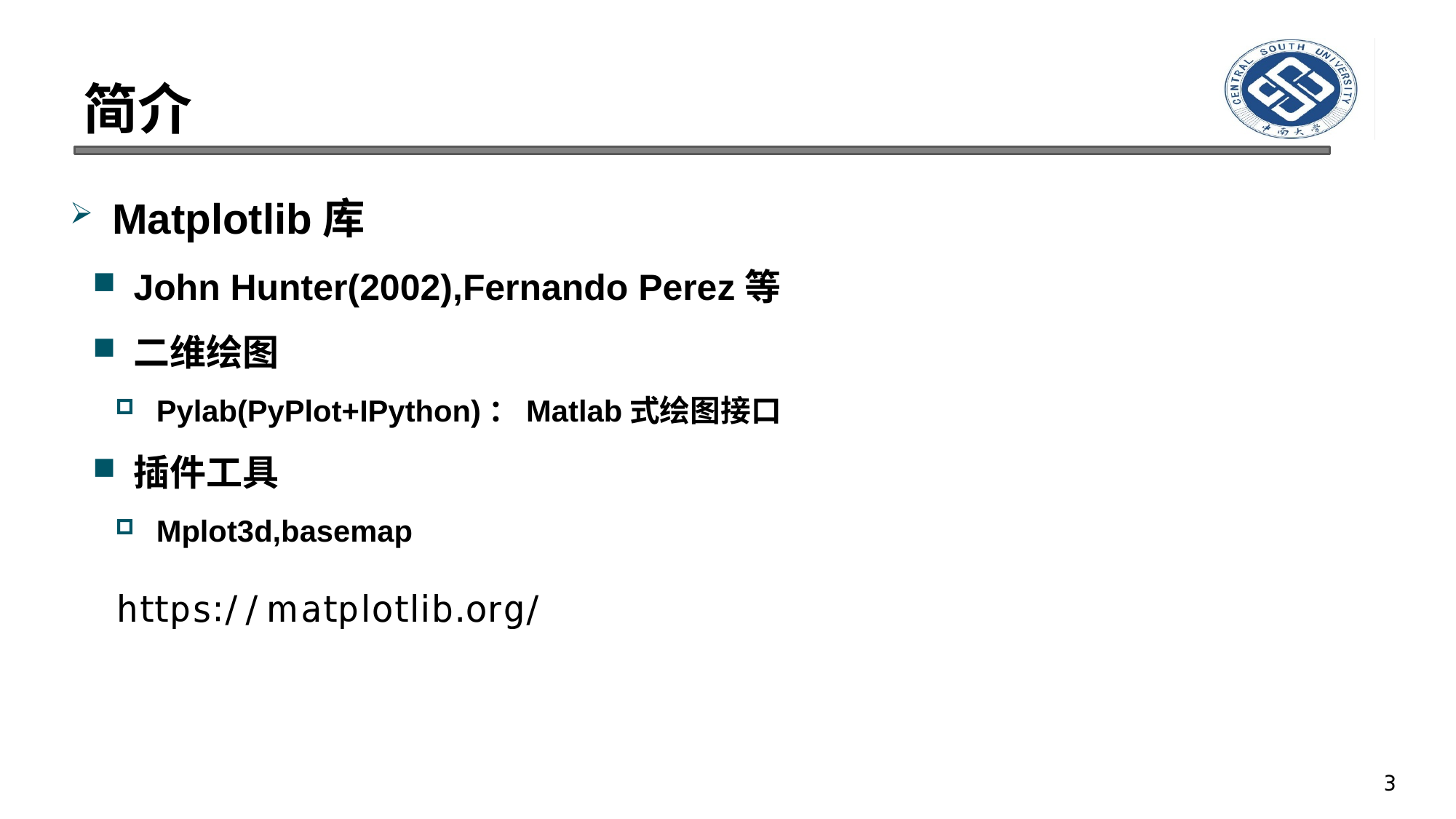

# 简介
Matplotlib库
John Hunter(2002),Fernando Perez等
二维绘图
Pylab(PyPlot+IPython)：Matlab式绘图接口
插件工具
Mplot3d,basemap

https://matplotlib.org/
3